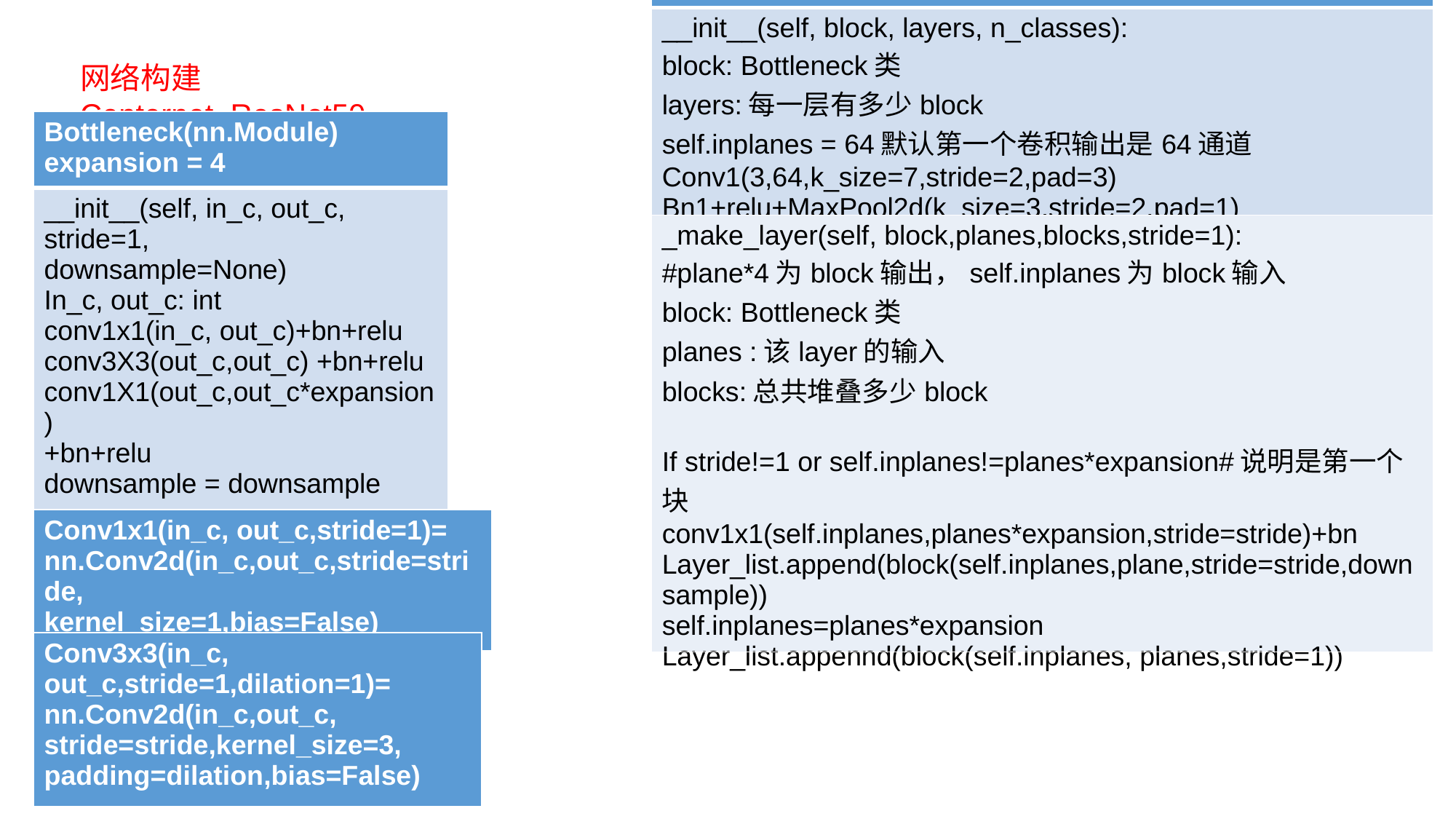

| Resnet(nn.Module) |
| --- |
| \_\_init\_\_(self, block, layers, n\_classes): block: Bottleneck类 layers:每一层有多少block self.inplanes = 64默认第一个卷积输出是64通道 Conv1(3,64,k\_size=7,stride=2,pad=3) Bn1+relu+MaxPool2d(k\_size=3,stride=2,pad=1) |
| \_make\_layer(self, block,planes,blocks,stride=1): #plane\*4为block输出，self.inplanes为block输入 block: Bottleneck类 planes :该layer的输入 blocks:总共堆叠多少block If stride!=1 or self.inplanes!=planes\*expansion#说明是第一个块 conv1x1(self.inplanes,planes\*expansion,stride=stride)+bn Layer\_list.append(block(self.inplanes,plane,stride=stride,downsample)) self.inplanes=planes\*expansion Layer\_list.appennd(block(self.inplanes, planes,stride=1)) |
网络构建 Centernet_ResNet50
| Bottleneck(nn.Module) expansion = 4 |
| --- |
| \_\_init\_\_(self, in\_c, out\_c, stride=1, downsample=None) In\_c, out\_c: int conv1x1(in\_c, out\_c)+bn+relu conv3X3(out\_c,out\_c) +bn+relu conv1X1(out\_c,out\_c\*expansion) +bn+relu downsample = downsample |
| Conv1x1(in\_c, out\_c,stride=1)= nn.Conv2d(in\_c,out\_c,stride=stride, kernel\_size=1,bias=False) |
| --- |
| Conv3x3(in\_c, out\_c,stride=1,dilation=1)= nn.Conv2d(in\_c,out\_c, stride=stride,kernel\_size=3, padding=dilation,bias=False) |
| --- |